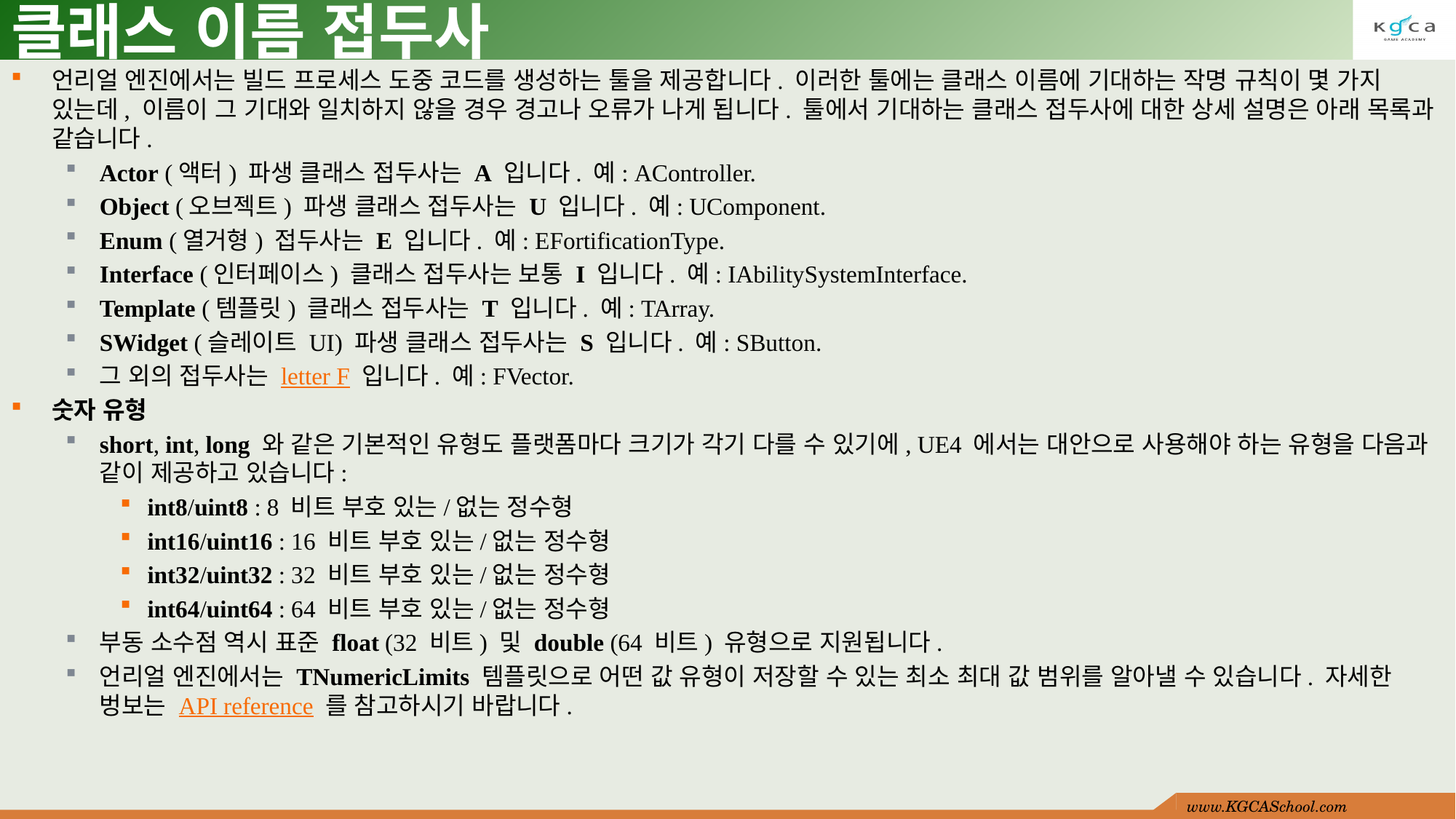

# 클래스 이름 접두사
언리얼 엔진에서는 빌드 프로세스 도중 코드를 생성하는 툴을 제공합니다. 이러한 툴에는 클래스 이름에 기대하는 작명 규칙이 몇 가지 있는데, 이름이 그 기대와 일치하지 않을 경우 경고나 오류가 나게 됩니다. 툴에서 기대하는 클래스 접두사에 대한 상세 설명은 아래 목록과 같습니다.
Actor (액터) 파생 클래스 접두사는 A 입니다. 예: AController.
Object (오브젝트) 파생 클래스 접두사는 U 입니다. 예: UComponent.
Enum (열거형) 접두사는 E 입니다. 예: EFortificationType.
Interface (인터페이스) 클래스 접두사는 보통 I 입니다. 예: IAbilitySystemInterface.
Template (템플릿) 클래스 접두사는 T 입니다. 예: TArray.
SWidget (슬레이트 UI) 파생 클래스 접두사는 S 입니다. 예: SButton.
그 외의 접두사는 letter F 입니다. 예: FVector.
숫자 유형
short, int, long 와 같은 기본적인 유형도 플랫폼마다 크기가 각기 다를 수 있기에, UE4 에서는 대안으로 사용해야 하는 유형을 다음과 같이 제공하고 있습니다:
int8/uint8 : 8 비트 부호 있는/없는 정수형
int16/uint16 : 16 비트 부호 있는/없는 정수형
int32/uint32 : 32 비트 부호 있는/없는 정수형
int64/uint64 : 64 비트 부호 있는/없는 정수형
부동 소수점 역시 표준 float (32 비트) 및 double (64 비트) 유형으로 지원됩니다.
언리얼 엔진에서는 TNumericLimits 템플릿으로 어떤 값 유형이 저장할 수 있는 최소 최대 값 범위를 알아낼 수 있습니다. 자세한 벙보는 API reference 를 참고하시기 바랍니다.